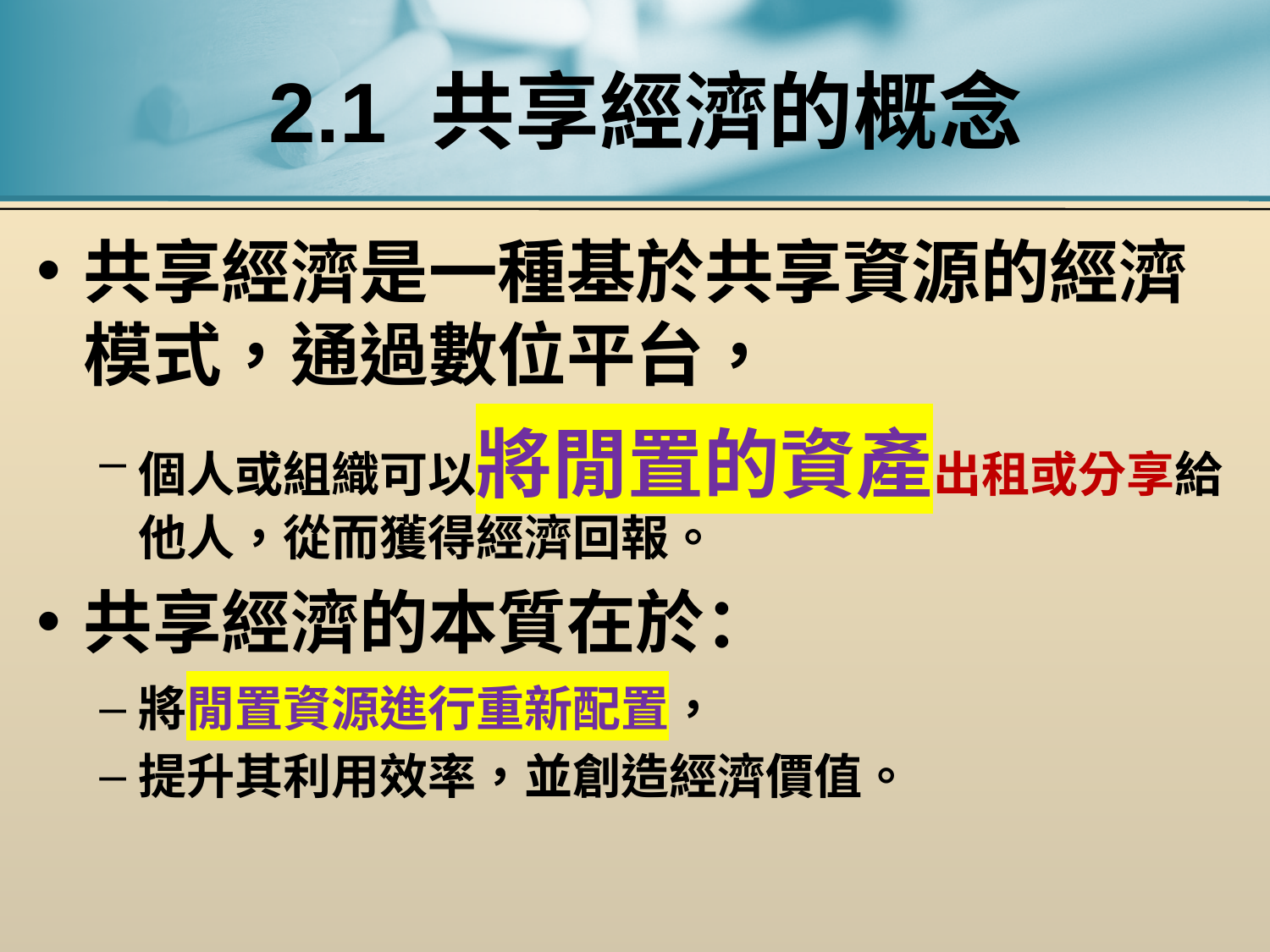

# 2.1 共享經濟的概念
共享經濟是一種基於共享資源的經濟模式，通過數位平台，
個人或組織可以將閒置的資產出租或分享給他人，從而獲得經濟回報。
共享經濟的本質在於：
將閒置資源進行重新配置，
提升其利用效率，並創造經濟價值。